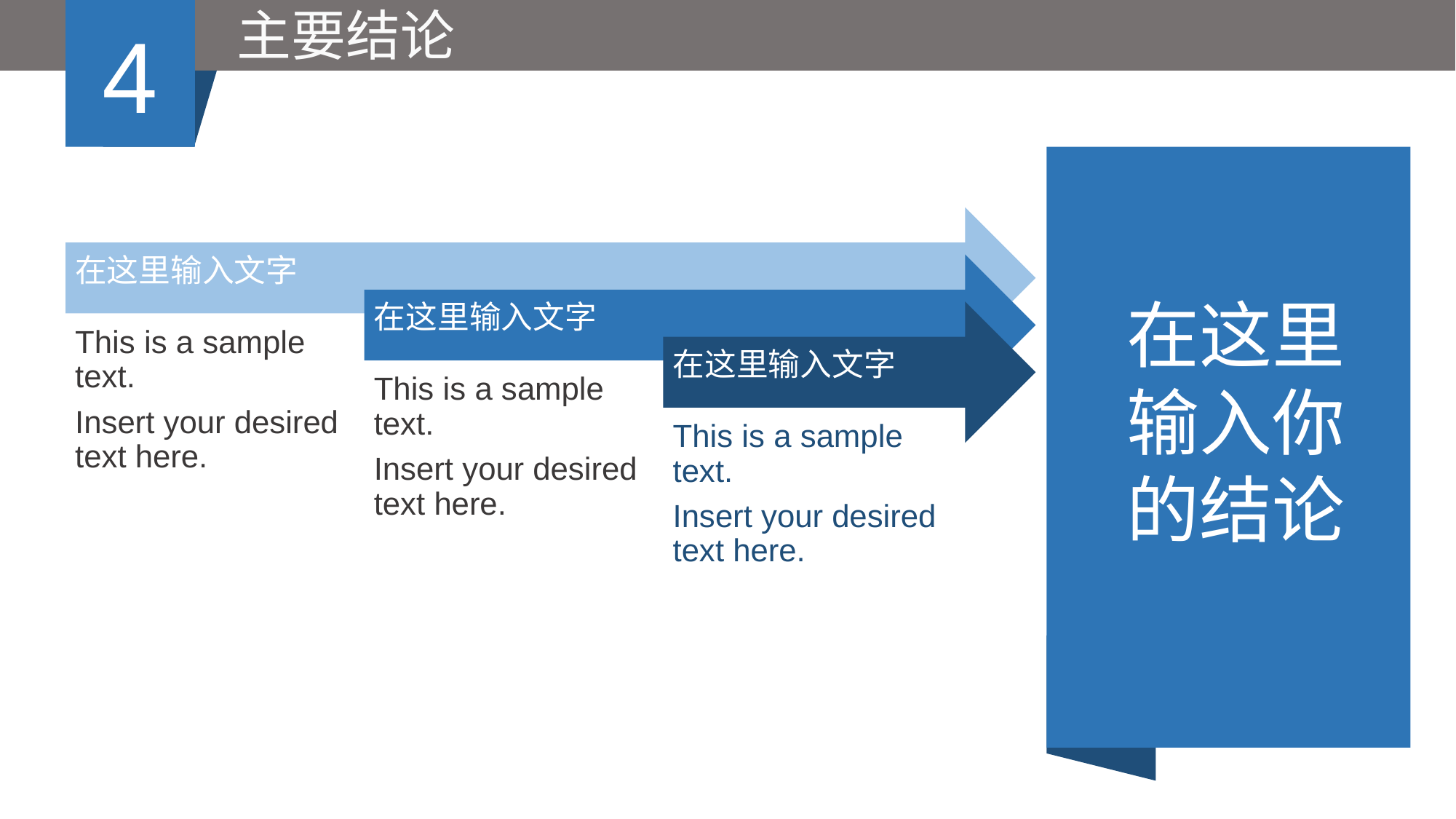

主要结论
4

在这里输入文字
This is a sample text.
Insert your desired text here.
在这里输入文字
This is a sample text.
Insert your desired text here.
在这里输入文字
This is a sample text.
Insert your desired text here.

在这里输入你的结论